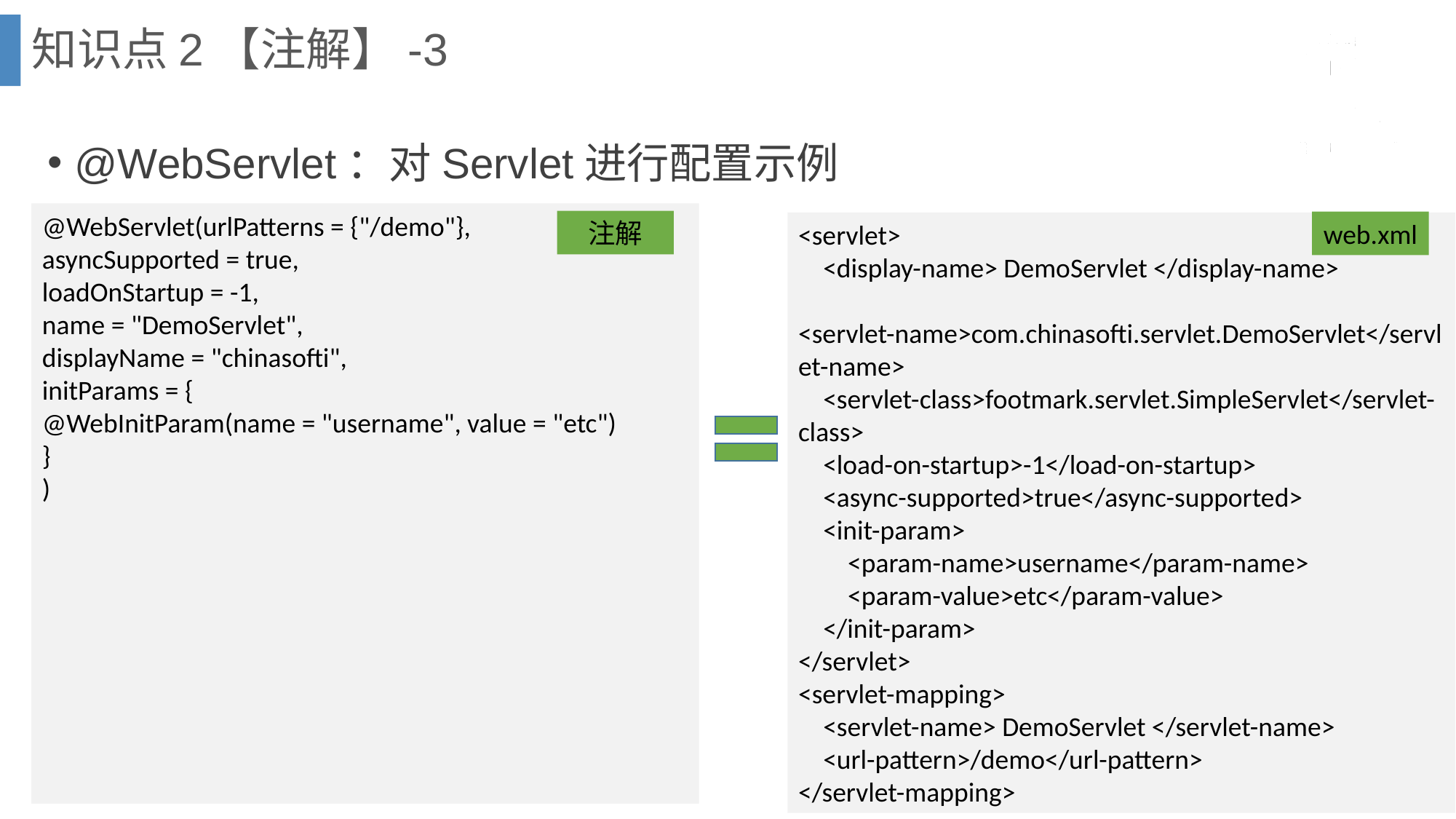

知识点2【注解】-3
@WebServlet：对Servlet进行配置示例

@WebServlet(urlPatterns = {"/demo"},
asyncSupported = true,
loadOnStartup = -1,
name = "DemoServlet",
displayName = "chinasofti",
initParams = {
@WebInitParam(name = "username", value = "etc")
}
)

注解
web.xml
<servlet>
    <display-name> DemoServlet </display-name>
    <servlet-name>com.chinasofti.servlet.DemoServlet</servlet-name>
    <servlet-class>footmark.servlet.SimpleServlet</servlet-class>
    <load-on-startup>-1</load-on-startup>
    <async-supported>true</async-supported>
    <init-param>
        <param-name>username</param-name>
        <param-value>etc</param-value>
    </init-param>
</servlet>
<servlet-mapping>
    <servlet-name> DemoServlet </servlet-name>
    <url-pattern>/demo</url-pattern>
</servlet-mapping>